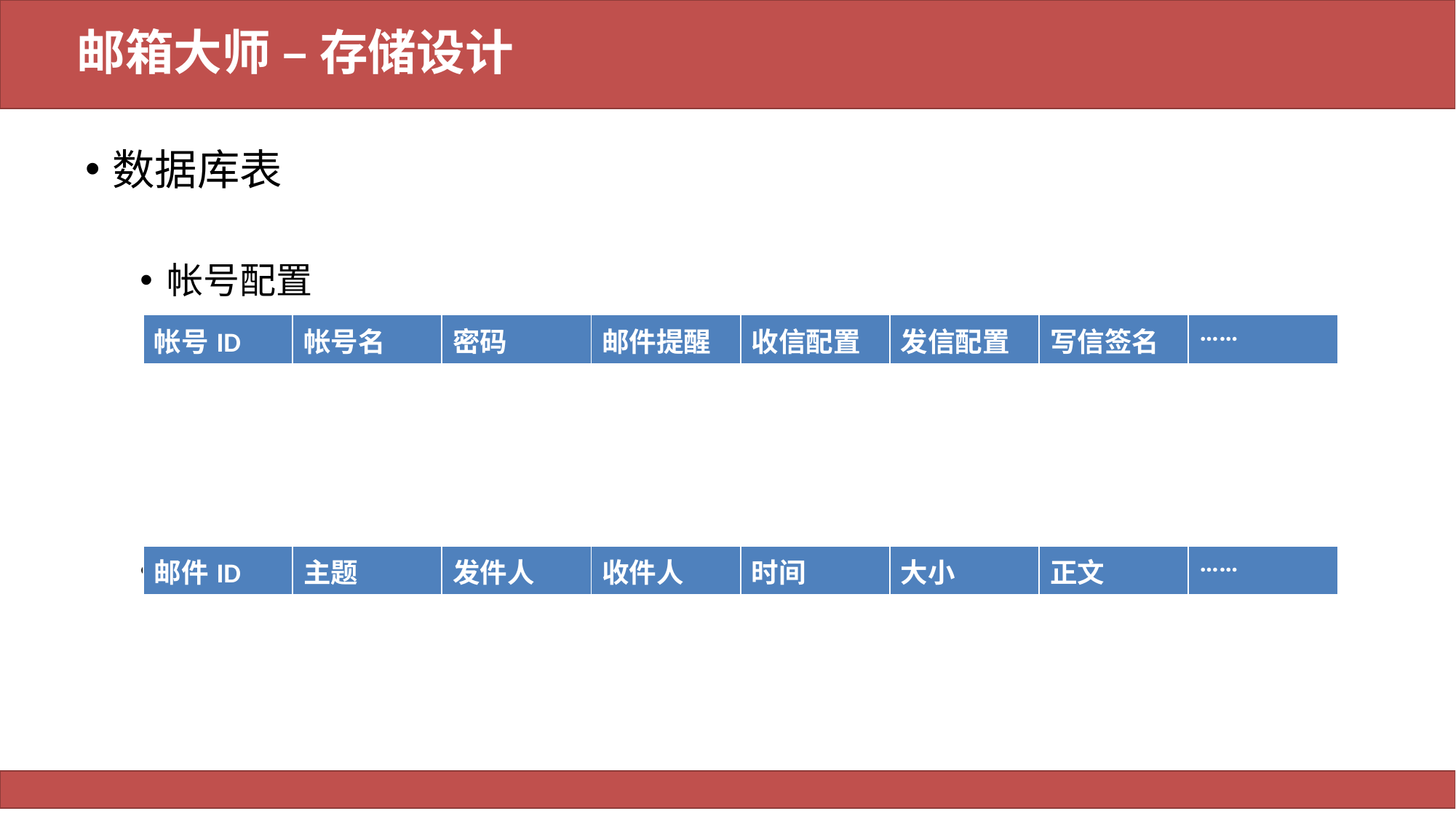

# 邮箱大师 – 存储设计
数据库表

帐号配置

邮件信息

| 帐号ID | 帐号名 | 密码 | 邮件提醒 | 收信配置 | 发信配置 | 写信签名 | …… |
| --- | --- | --- | --- | --- | --- | --- | --- |
| 邮件ID | 主题 | 发件人 | 收件人 | 时间 | 大小 | 正文 | …… |
| --- | --- | --- | --- | --- | --- | --- | --- |